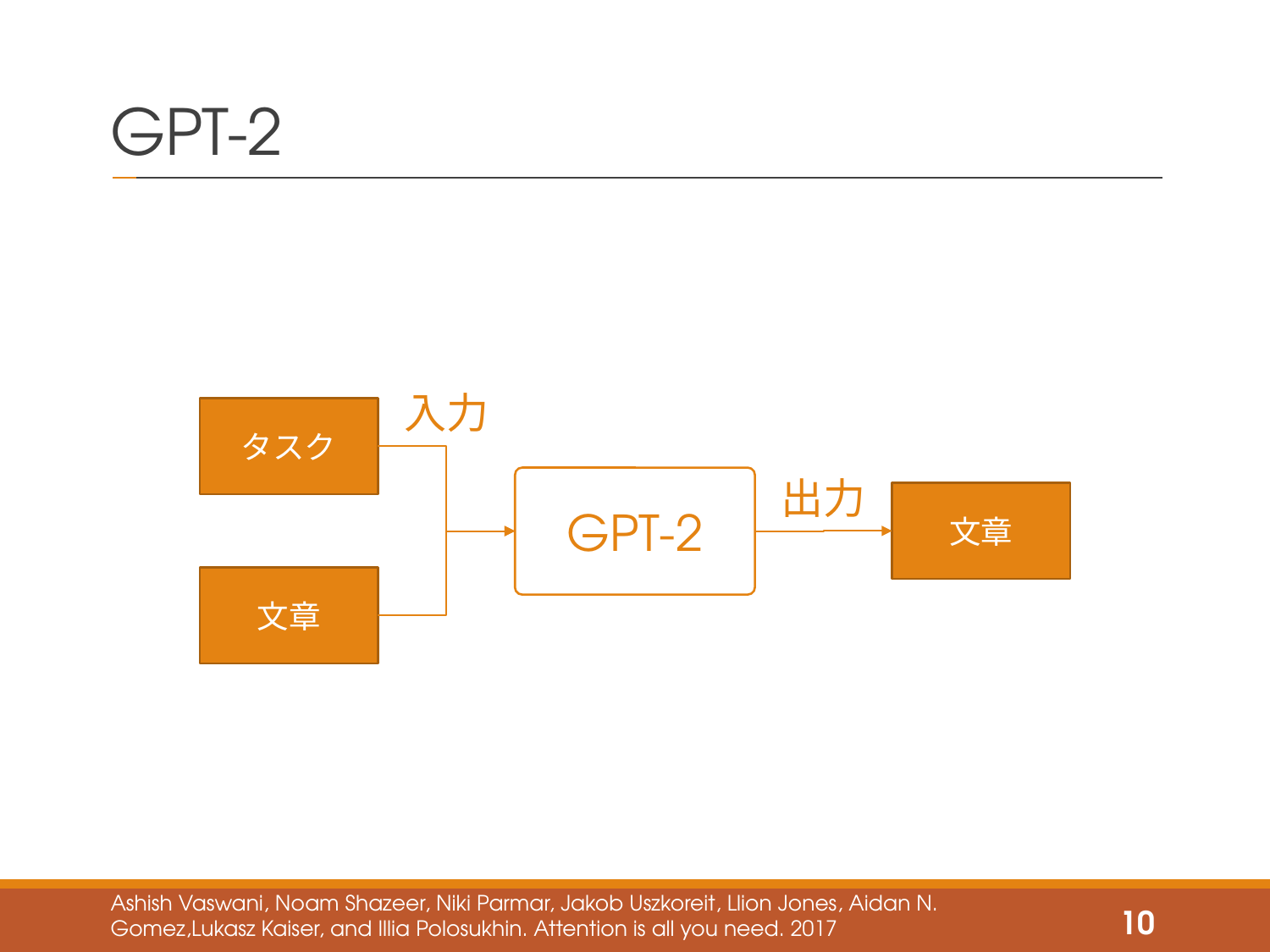

# GPT-2
入力
タスク
GPT-2
出力
文章
文章
Ashish Vaswani, Noam Shazeer, Niki Parmar, Jakob Uszkoreit, Llion Jones, Aidan N. Gomez,Lukasz Kaiser, and Illia Polosukhin. Attention is all you need. 2017
10